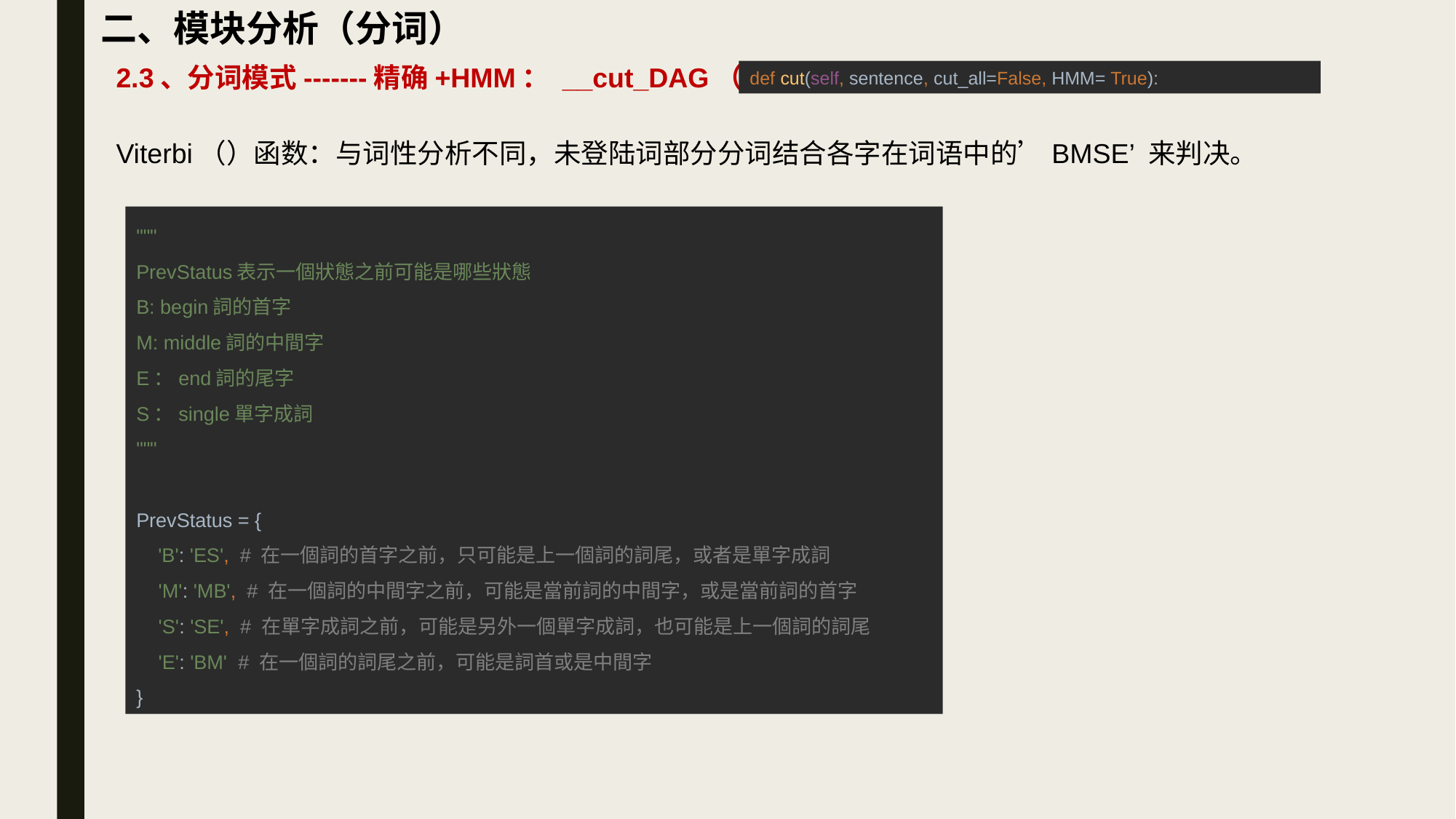

二、模块分析（分词）
2.3、分词模式-------精确+HMM： __cut_DAG（）
def cut(self, sentence, cut_all=False, HMM= True):
Viterbi（）函数：与词性分析不同，未登陆词部分分词结合各字在词语中的’BMSE’ 来判决。
"""
PrevStatus表示一個狀態之前可能是哪些狀態
B: begin詞的首字
M: middle詞的中間字
E：end詞的尾字
S：single單字成詞
"""
PrevStatus = {
    'B': 'ES',  # 在一個詞的首字之前，只可能是上一個詞的詞尾，或者是單字成詞
    'M': 'MB',  # 在一個詞的中間字之前，可能是當前詞的中間字，或是當前詞的首字
    'S': 'SE',  # 在單字成詞之前，可能是另外一個單字成詞，也可能是上一個詞的詞尾
    'E': 'BM'  # 在一個詞的詞尾之前，可能是詞首或是中間字
}